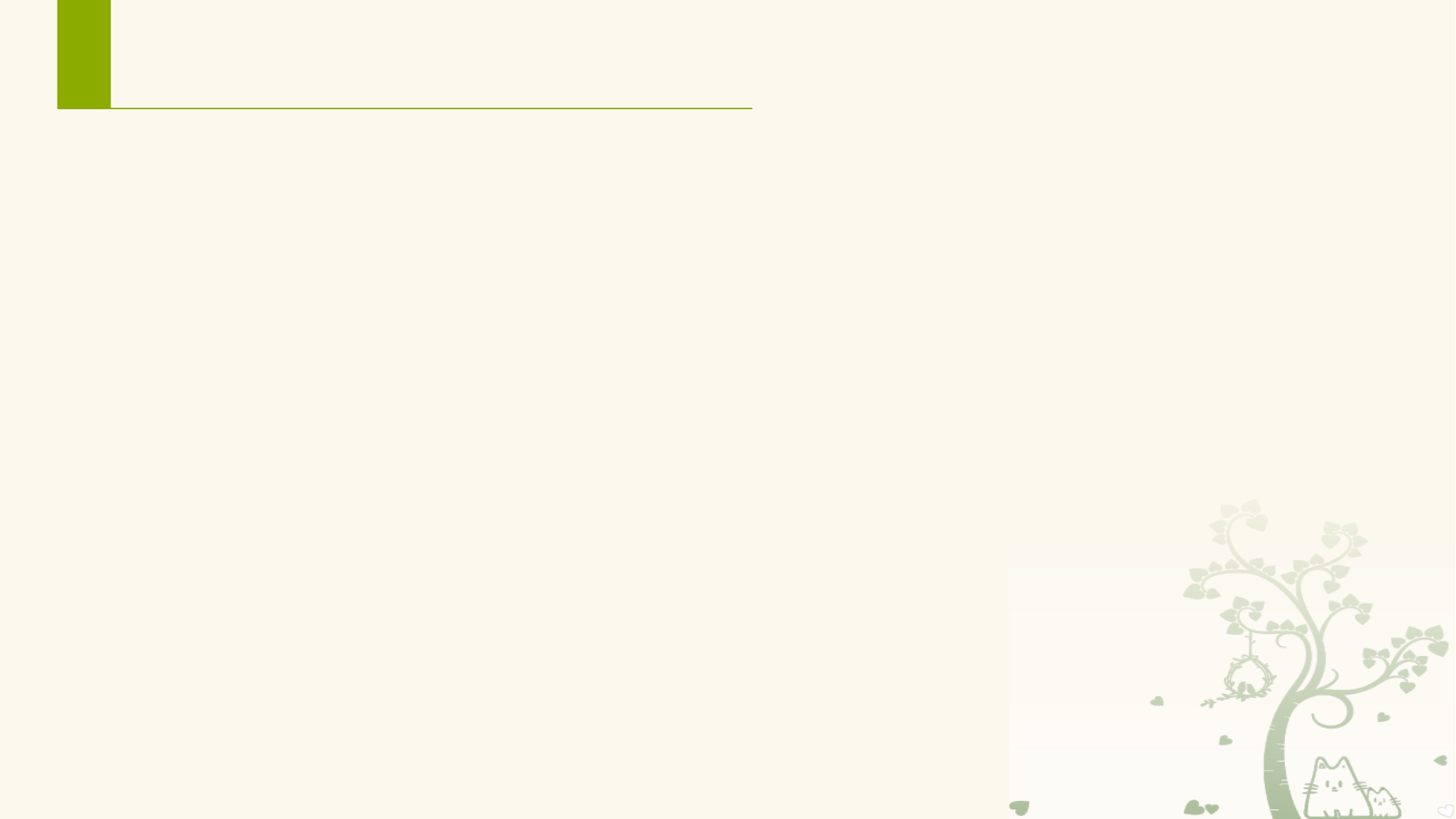

# 一个异步任务的执行一般包括以下几个步骤：
AsyncTask为抽象类，必须先子类化
execute(Params... params)：执行一个异步任务，需要开发人员在代码中调用此方法，触发异步任务的执行。
onPreExecute()：在execute(Params... params)被调用后立即执行，一般用来在执行后台任务前对UI做一些标记。
doInBackground(Params... params)：在onPreExecute()完成后立即执行，用于执行较为费时的操作，此方法将接收输入参数和返回计算结果。在执行过程中可以调用publishProgress(Progress... values)来更新进度信息。
onProgressUpdate(Progress... values)：在调用publishProgress(Progress... values)时，此方法被执行，直接将进度信息更新到UI组件上。
onPostExecute(Result result)：当后台操作结束时，此方法将会被调用，计算结果将做为参数(Result result)传递到此方法中，直接将结果显示到UI组件上。